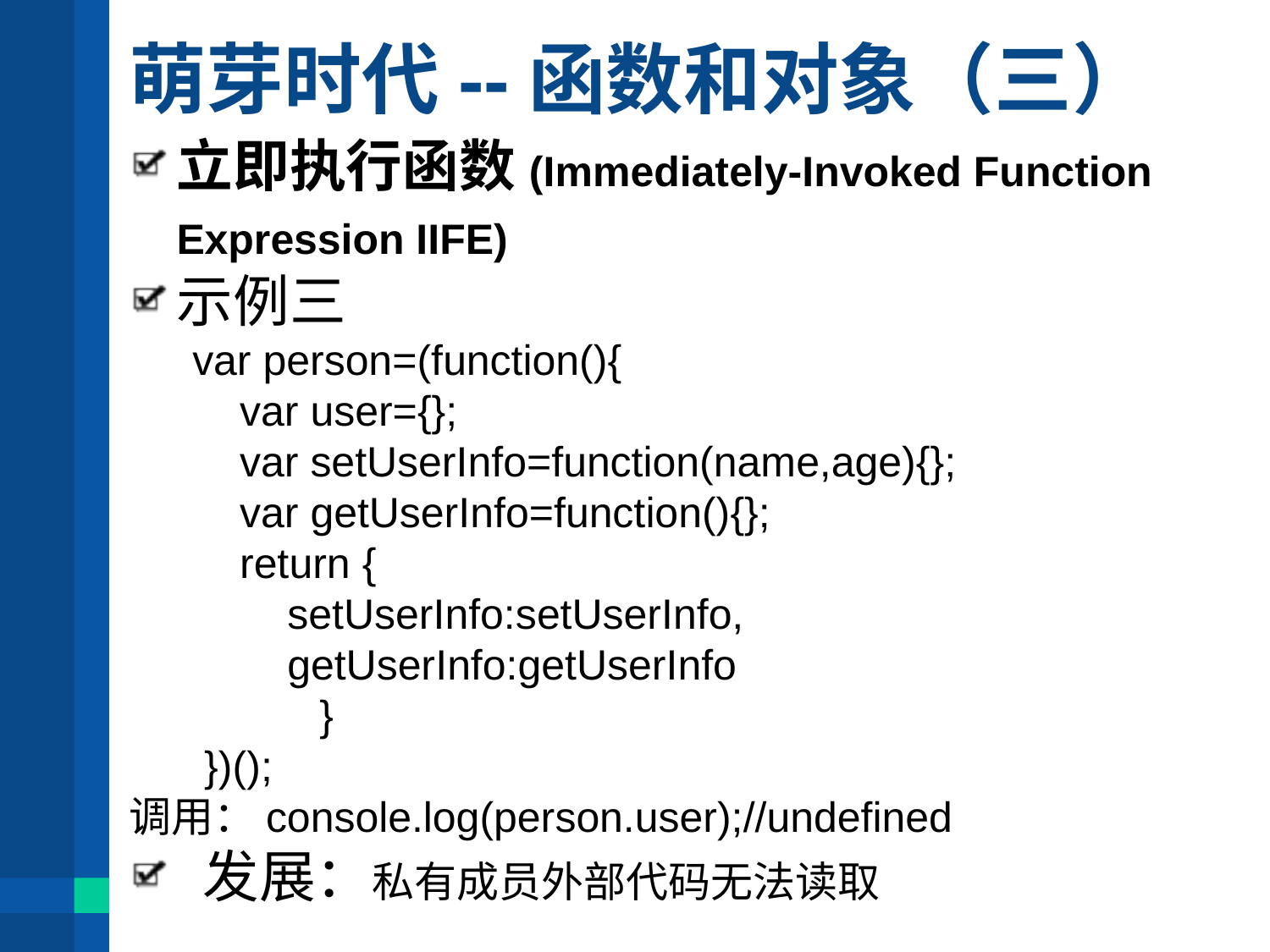

# 萌芽时代--函数和对象（三）
立即执行函数(Immediately-Invoked Function Expression IIFE)
示例三
var person=(function(){
    var user={};
    var setUserInfo=function(name,age){};
    var getUserInfo=function(){};
    return {
        setUserInfo:setUserInfo,
        getUserInfo:getUserInfo
	}
 })();
调用：console.log(person.user);//undefined
 发展：私有成员外部代码无法读取